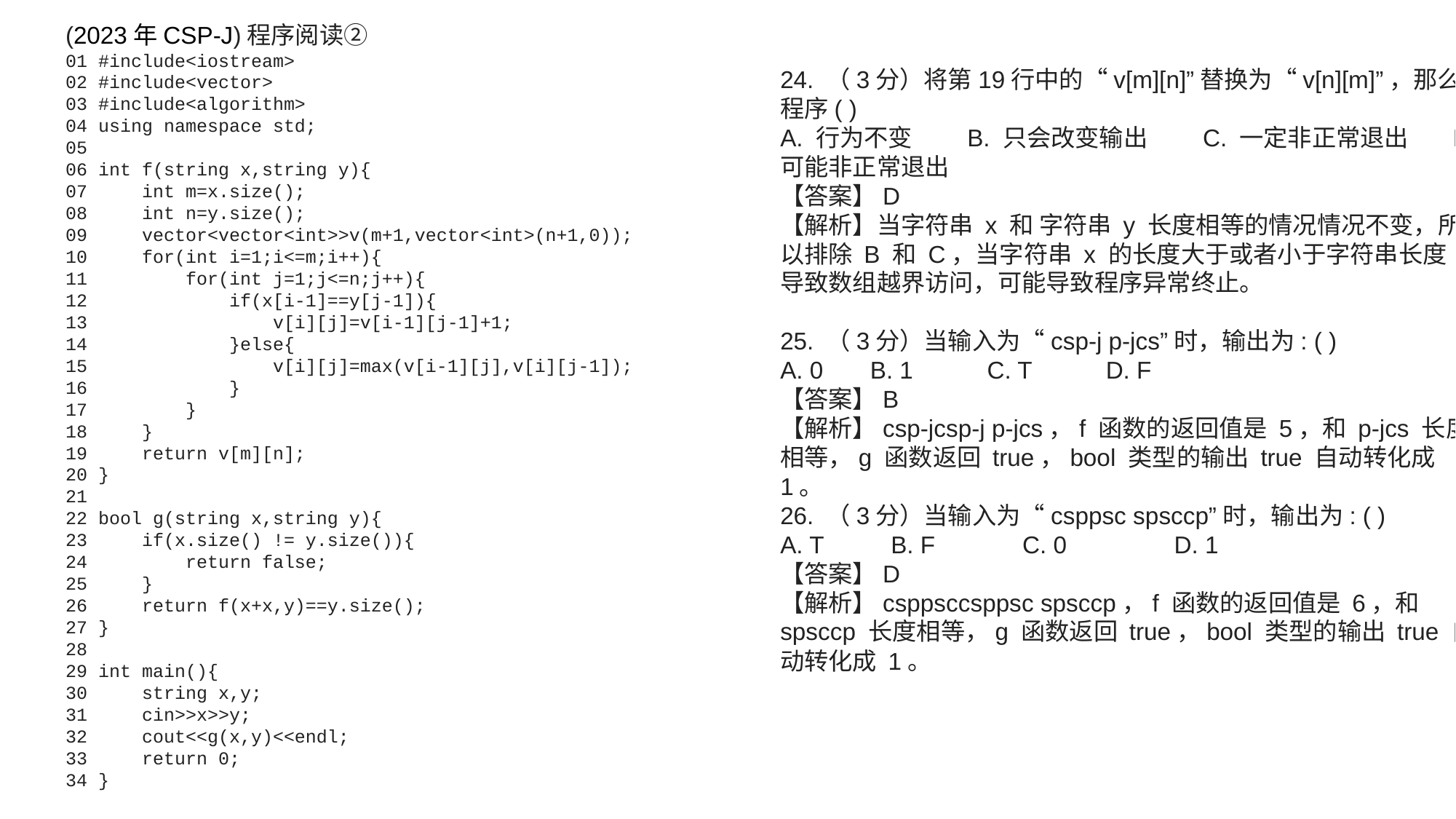

(2023年CSP-J)程序阅读②
01 #include<iostream>
02 #include<vector>
03 #include<algorithm>
04 using namespace std;
05
06 int f(string x,string y){
07     int m=x.size();
08     int n=y.size();
09     vector<vector<int>>v(m+1,vector<int>(n+1,0));
10     for(int i=1;i<=m;i++){
11         for(int j=1;j<=n;j++){
12             if(x[i-1]==y[j-1]){
13                 v[i][j]=v[i-1][j-1]+1;
14             }else{
15                 v[i][j]=max(v[i-1][j],v[i][j-1]);
16             }
17         }
18     }
19     return v[m][n];
20 }
21
22 bool g(string x,string y){
23     if(x.size() != y.size()){
24         return false;
25     }
26     return f(x+x,y)==y.size();
27 }
28
29 int main(){
30     string x,y;
31     cin>>x>>y;
32     cout<<g(x,y)<<endl;
33     return 0;
34 }
24. （3分）将第19行中的“v[m][n]”替换为“v[n][m]”，那么该程序( )
A. 行为不变         B. 只会改变输出         C. 一定非正常退出       D. 可能非正常退出
【答案】D
【解析】当字符串 x 和 字符串 y 长度相等的情况情况不变，所以排除 B 和 C，当字符串 x 的长度大于或者小于字符串长度 y 导致数组越界访问，可能导致程序异常终止。

25. （3分）当输入为“csp-j p-jcs”时，输出为: ( )
A. 0       B. 1           C. T           D. F
【答案】B
【解析】csp-jcsp-j p-jcs，f 函数的返回值是 5，和 p-jcs 长度相等，g 函数返回 true，bool 类型的输出 true 自动转化成 1。
26. （3分）当输入为“csppsc spsccp”时，输出为: ( )
A. T          B. F             C. 0                D. 1
【答案】D
【解析】csppsccsppsc spsccp，f 函数的返回值是 6，和 spsccp 长度相等，g 函数返回 true，bool 类型的输出 true 自动转化成 1。